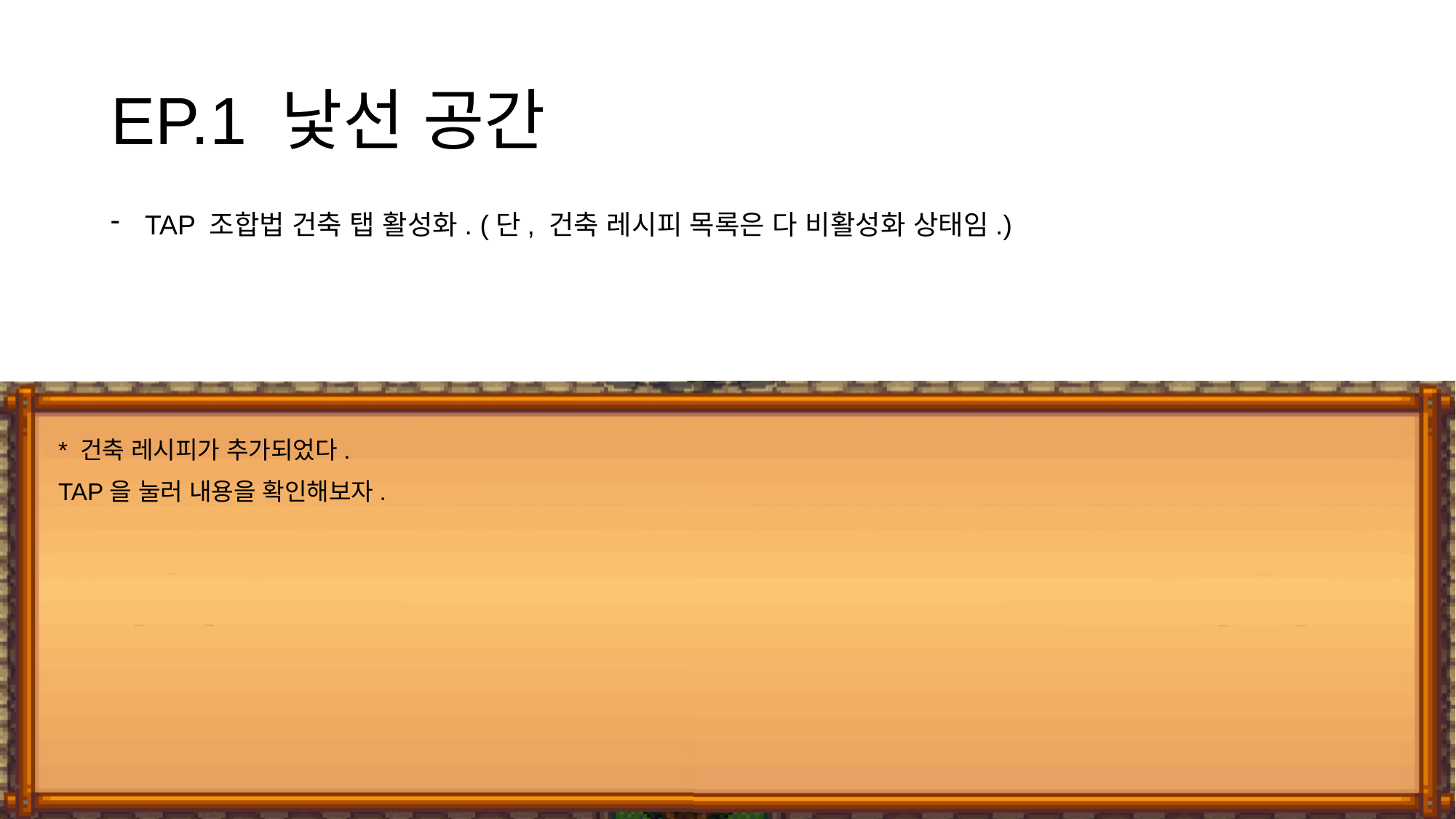

# EP.1 낯선 공간
TAP 조합법 건축 탭 활성화. (단, 건축 레시피 목록은 다 비활성화 상태임.)
* 건축 레시피가 추가되었다.
TAP을 눌러 내용을 확인해보자.